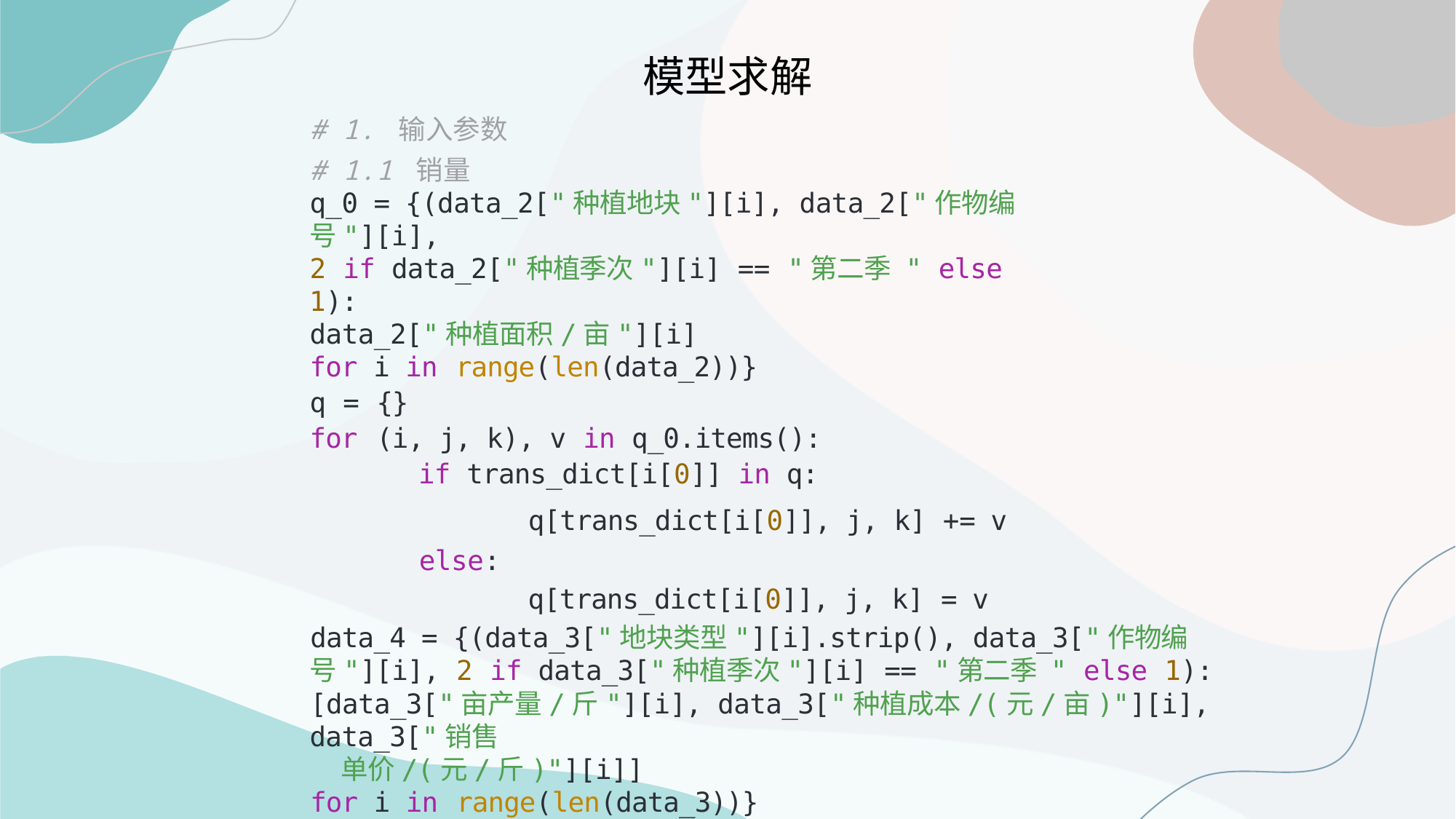

模型求解
# 1. 输⼊参数
# 1.1 销量
q_0 = {(data_2["种植地块"][i], data_2["作物编号"][i],
2 if data_2["种植季次"][i] == "第⼆季 " else 1):
data_2["种植⾯积/亩"][i]
for i in range(len(data_2))}
q = {}
for (i, j, k), v in q_0.items():
	if trans_dict[i[0]] in q:
		q[trans_dict[i[0]], j, k] += v
	else:
		q[trans_dict[i[0]], j, k] = v
data_4 = {(data_3["地块类型"][i].strip(), data_3["作物编号"][i], 2 if data_3["种植季次"][i] == "第⼆季 " else 1):
[data_3["亩产量/⽄"][i], data_3["种植成本/(元/亩)"][i], data_3["销售
单价/(元/⽄)"][i]]
for i in range(len(data_3))}